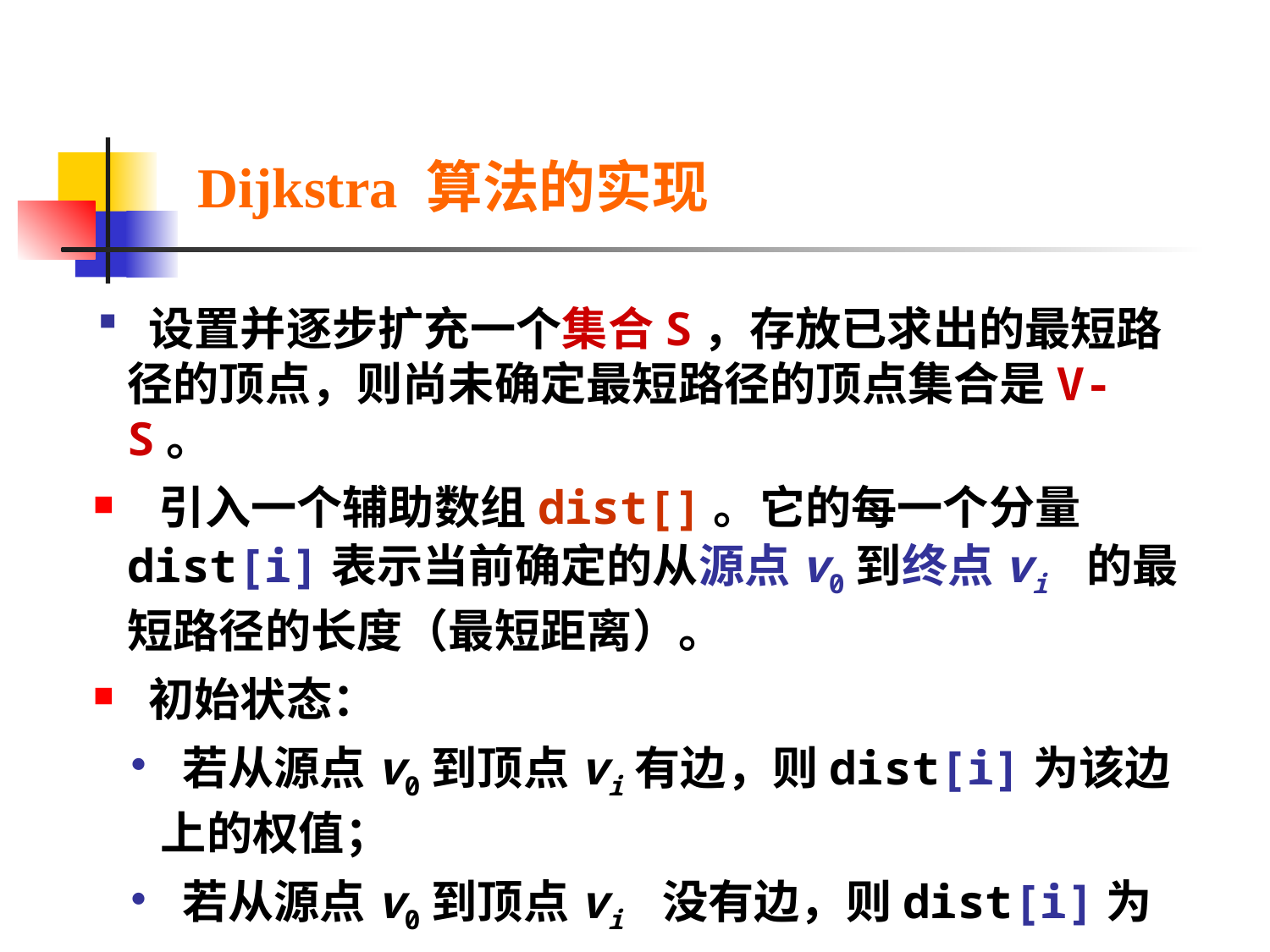

Dijkstra 算法的实现

 设置并逐步扩充一个集合S，存放已求出的最短路径的顶点，则尚未确定最短路径的顶点集合是V-S。
  引入一个辅助数组dist[]。它的每一个分量dist[i]表示当前确定的从源点v0到终点vi 的最短路径的长度（最短距离）。
 初始状态：
 若从源点v0到顶点vi有边，则dist[i]为该边上的权值；
 若从源点v0到顶点vi 没有边，则dist[i]为+∞。